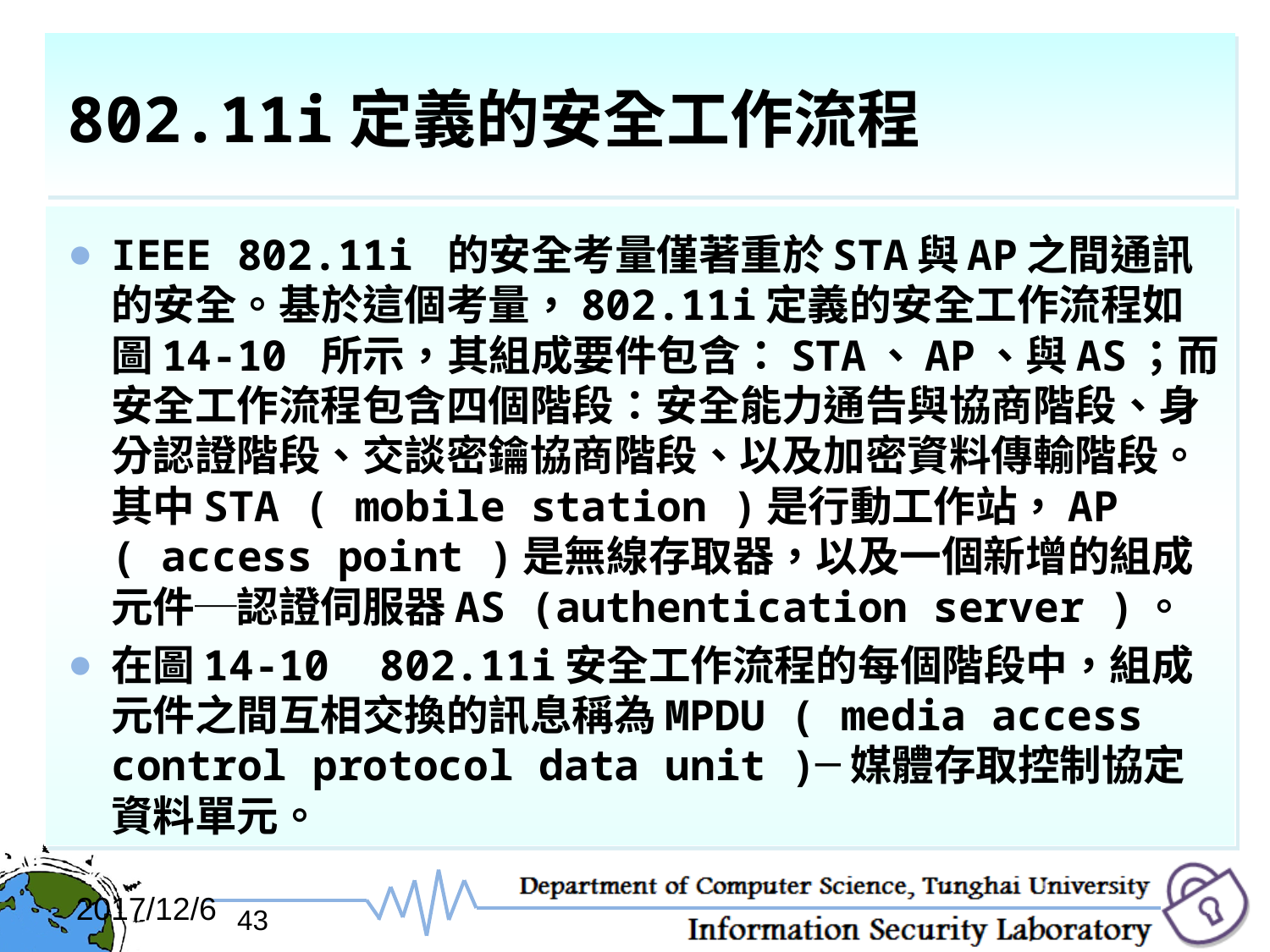

# 802.11i定義的安全工作流程
IEEE 802.11i 的安全考量僅著重於STA與AP之間通訊的安全。基於這個考量，802.11i定義的安全工作流程如圖14-10 所示，其組成要件包含：STA、AP、與AS；而安全工作流程包含四個階段：安全能力通告與協商階段、身分認證階段、交談密鑰協商階段、以及加密資料傳輸階段。其中STA ( mobile station )是行動工作站，AP ( access point )是無線存取器，以及一個新增的組成元件─認證伺服器AS (authentication server )。
在圖14-10  802.11i安全工作流程的每個階段中，組成元件之間互相交換的訊息稱為MPDU ( media access control protocol data unit )─媒體存取控制協定資料單元。

2017/12/6
43